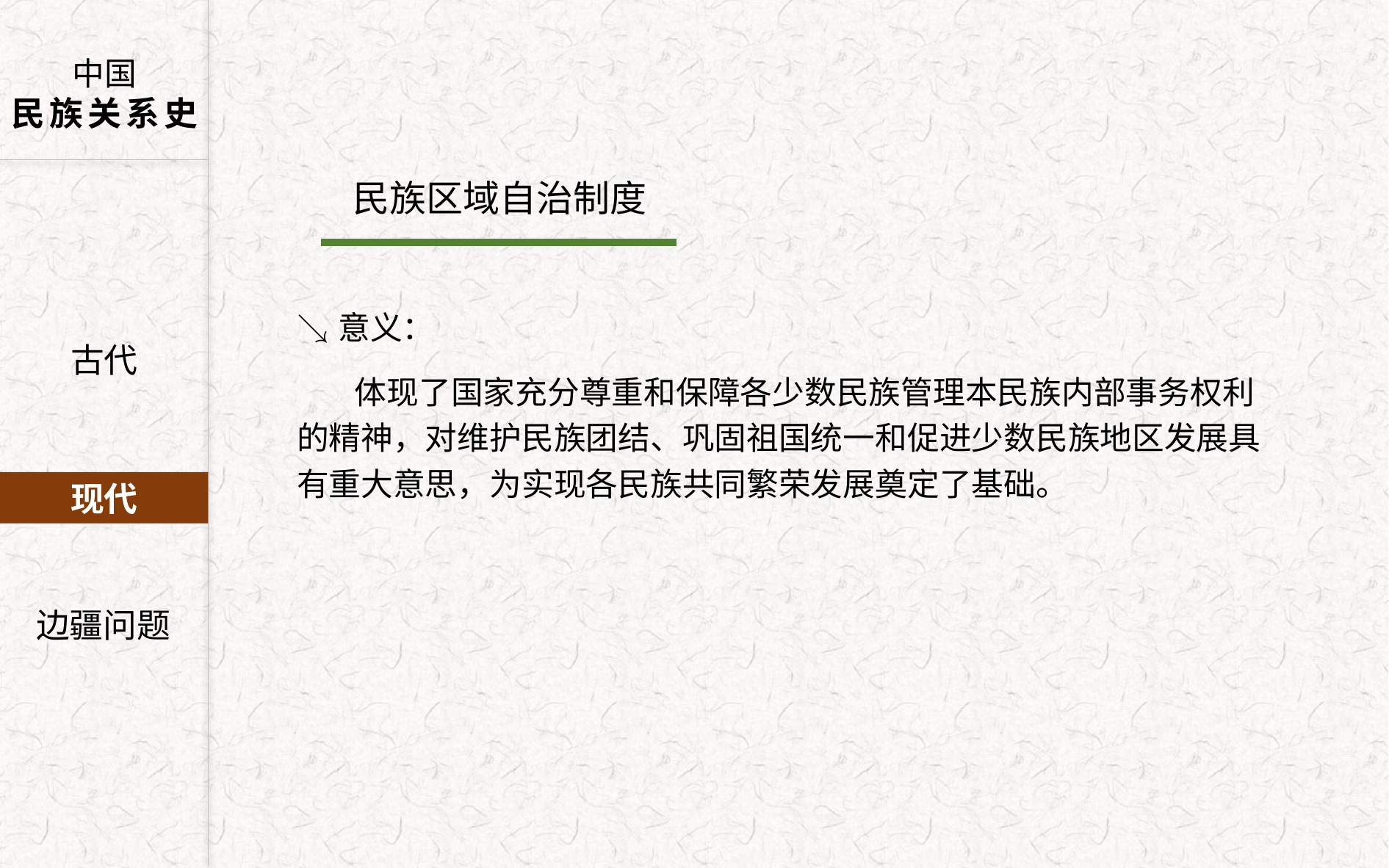

中国
民族关系史
   民族区域自治制度
意义：
       体现了国家充分尊重和保障各少数民族管理本民族内部事务权利的精神，对维护民族团结、巩固祖国统一和促进少数民族地区发展具有重大意思，为实现各民族共同繁荣发展奠定了基础。
古代
现代
边疆问题